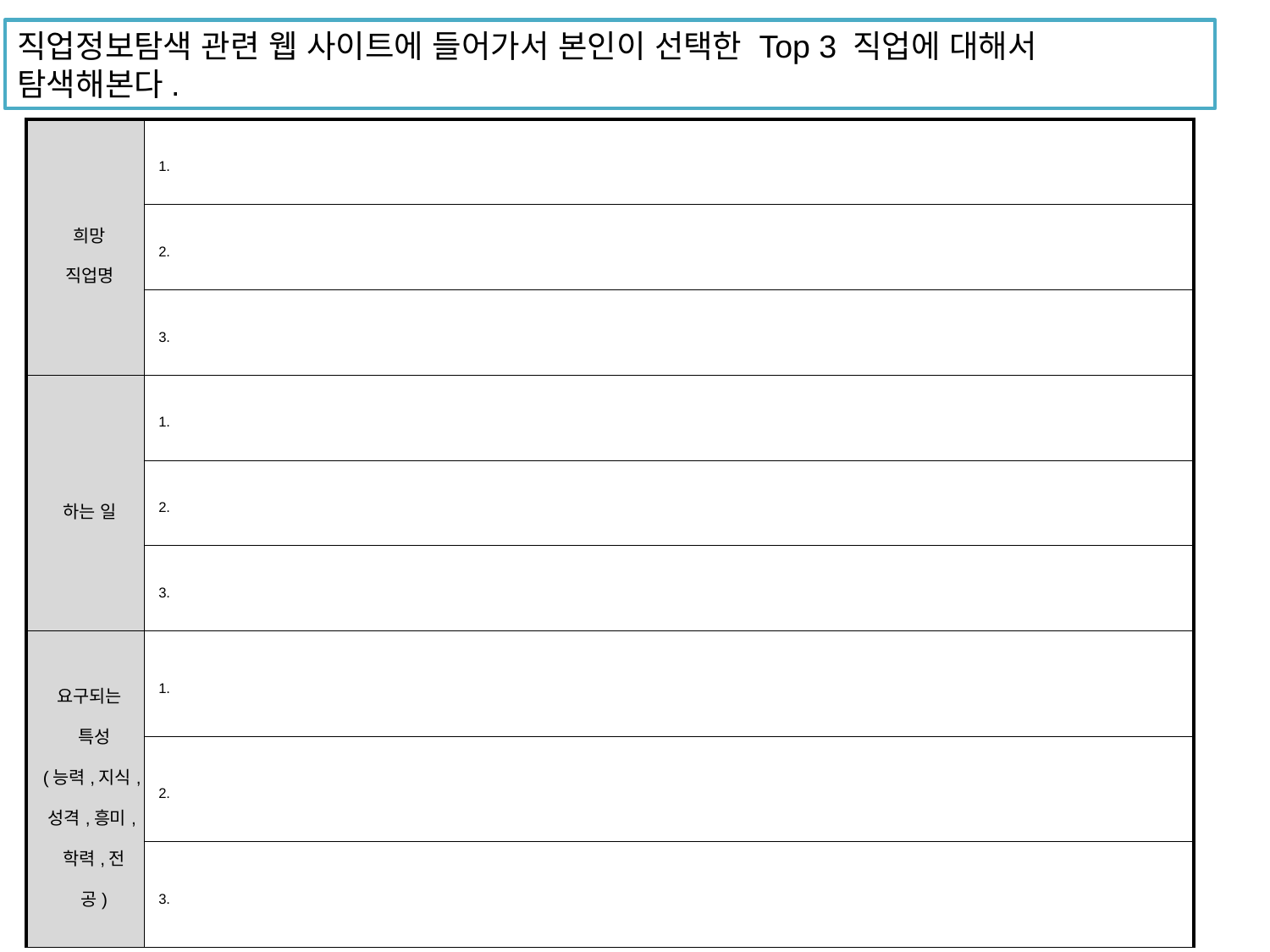

직업정보탐색 관련 웹 사이트에 들어가서 본인이 선택한 Top 3 직업에 대해서
탐색해본다.

| 희망 직업명 | 1. |
| --- | --- |
|  | 2. |
|  | 3. |
| 하는 일 | 1. |
|  | 2. |
|  | 3. |
| 요구되는 특성 (능력,지식,성격,흥미,학력,전공) | 1. |
|  | 2. |
|  | 3. |